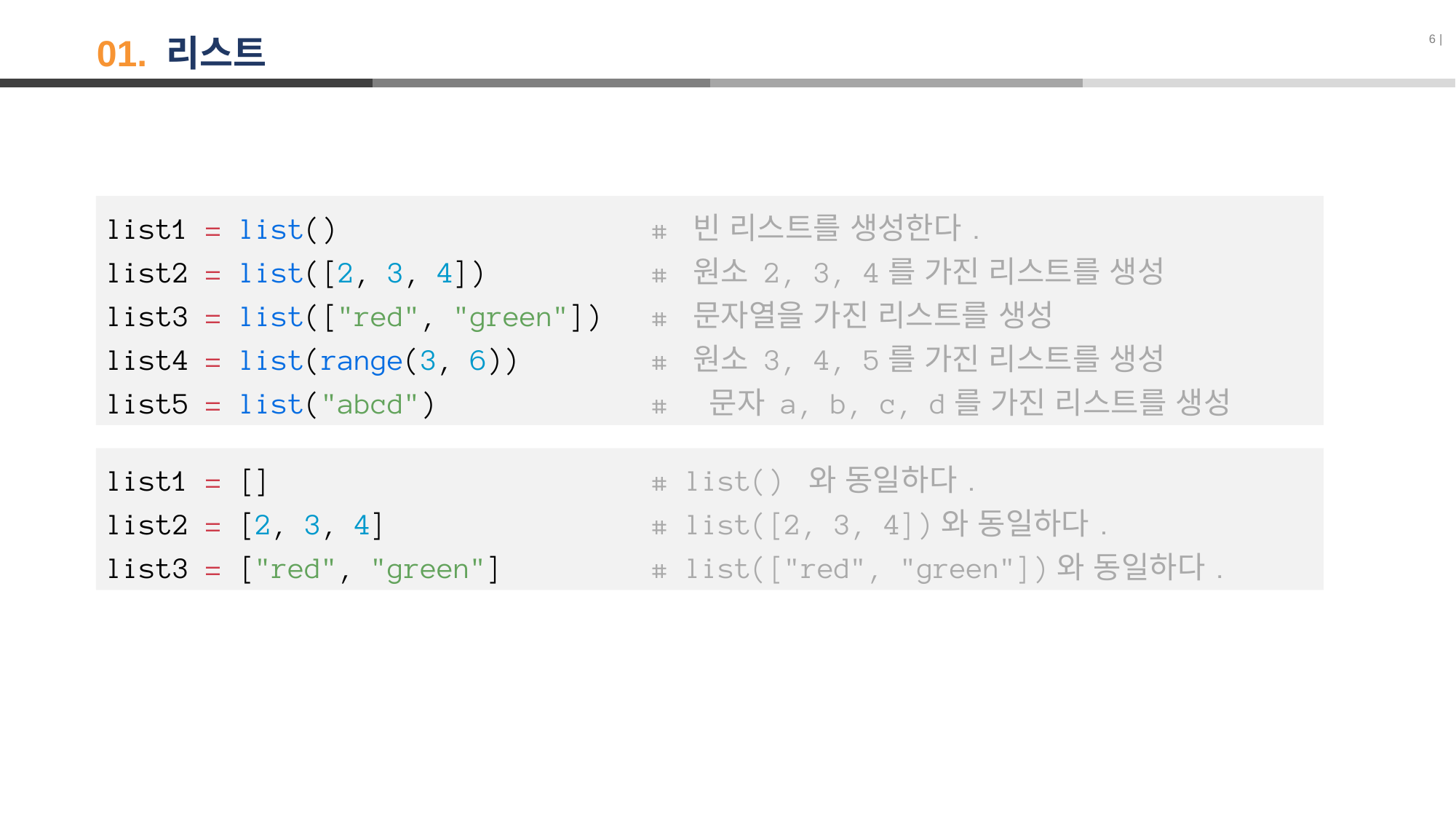

6 |
# 01. 리스트
list1 = list()              	# 빈 리스트를 생성한다.
list2 = list([2, 3, 4])     	# 원소 2, 3, 4를 가진 리스트를 생성
list3 = list(["red", "green"]) 	# 문자열을 가진 리스트를 생성
list4 = list(range(3, 6))   	# 원소 3, 4, 5를 가진 리스트를 생성
list5 = list("abcd")        	#  문자 a, b, c, d를 가진 리스트를 생성
list1 = [] 				# list() 와 동일하다.
list2 = [2, 3, 4] 			# list([2, 3, 4])와 동일하다.
list3 = ["red", "green"] 		# list(["red", "green"])와 동일하다.